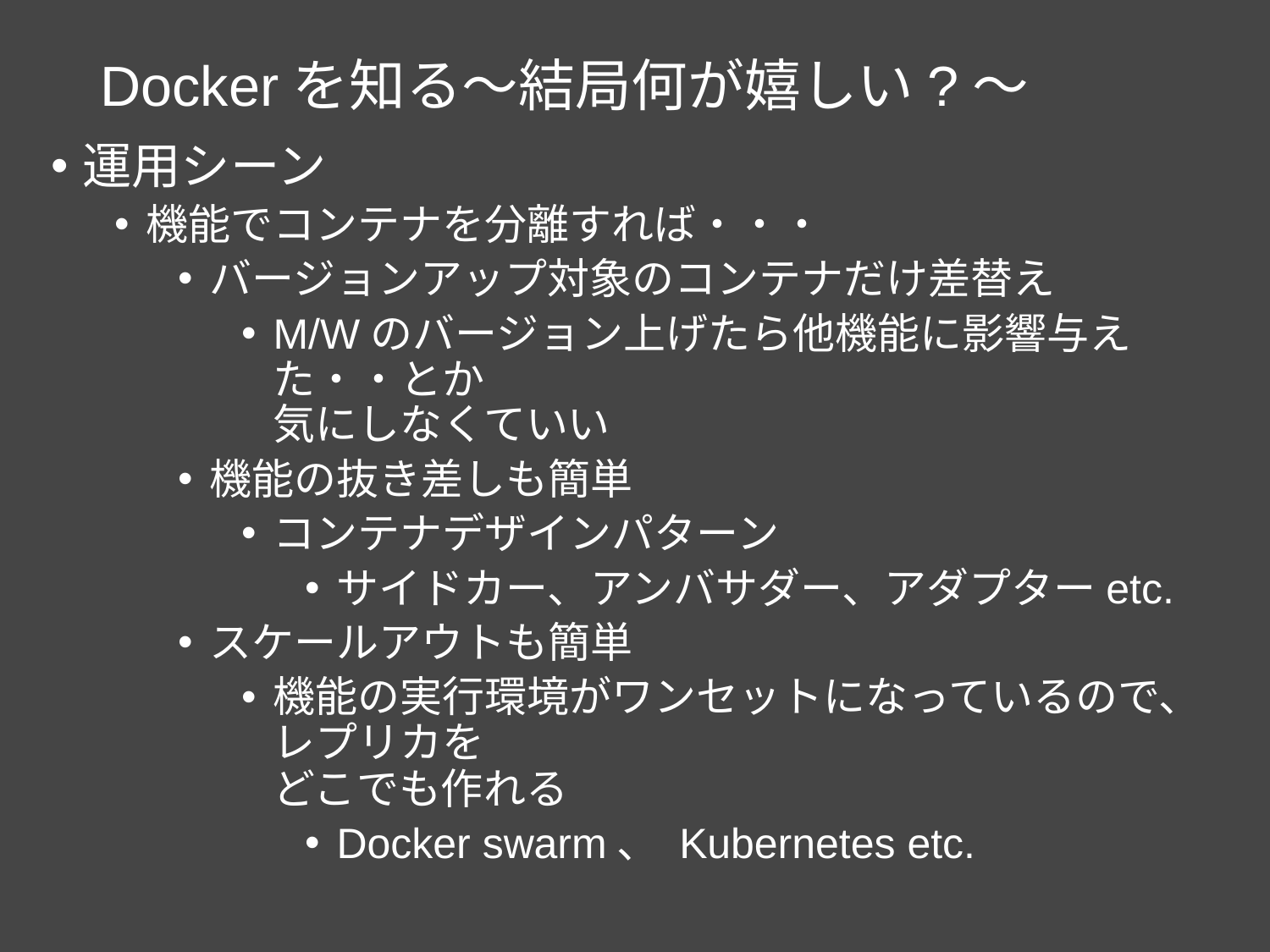

# Dockerを知る～結局何が嬉しい?～
運用シーン
機能でコンテナを分離すれば・・・
バージョンアップ対象のコンテナだけ差替え
M/Wのバージョン上げたら他機能に影響与えた・・とか
気にしなくていい
機能の抜き差しも簡単
コンテナデザインパターン
サイドカー、アンバサダー、アダプターetc.
スケールアウトも簡単
機能の実行環境がワンセットになっているので、レプリカを
どこでも作れる
Docker swarm、 Kubernetes etc.